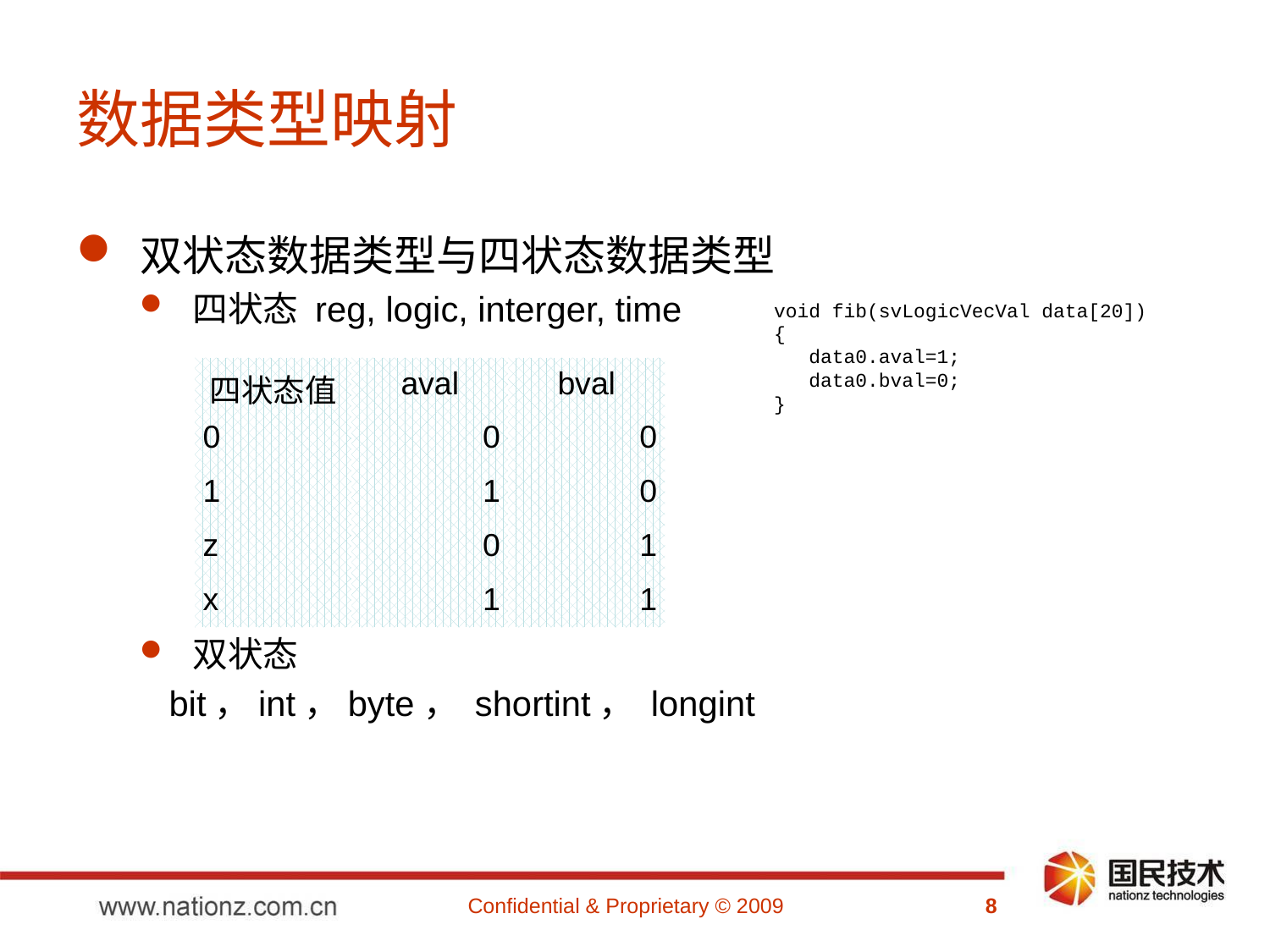

# 数据类型映射
双状态数据类型与四状态数据类型
四状态 reg, logic, interger, time

双状态
   bit，int，byte， shortint， longint

void fib(svLogicVecVal data[20])
{
   data0.aval=1;
   data0.bval=0;
}
| 四状态值 | aval | bval |
| --- | --- | --- |
| 0 | 0 | 0 |
| 1 | 1 | 0 |
| z | 0 | 1 |
| x | 1 | 1 |
Confidential & Proprietary © 2009
8